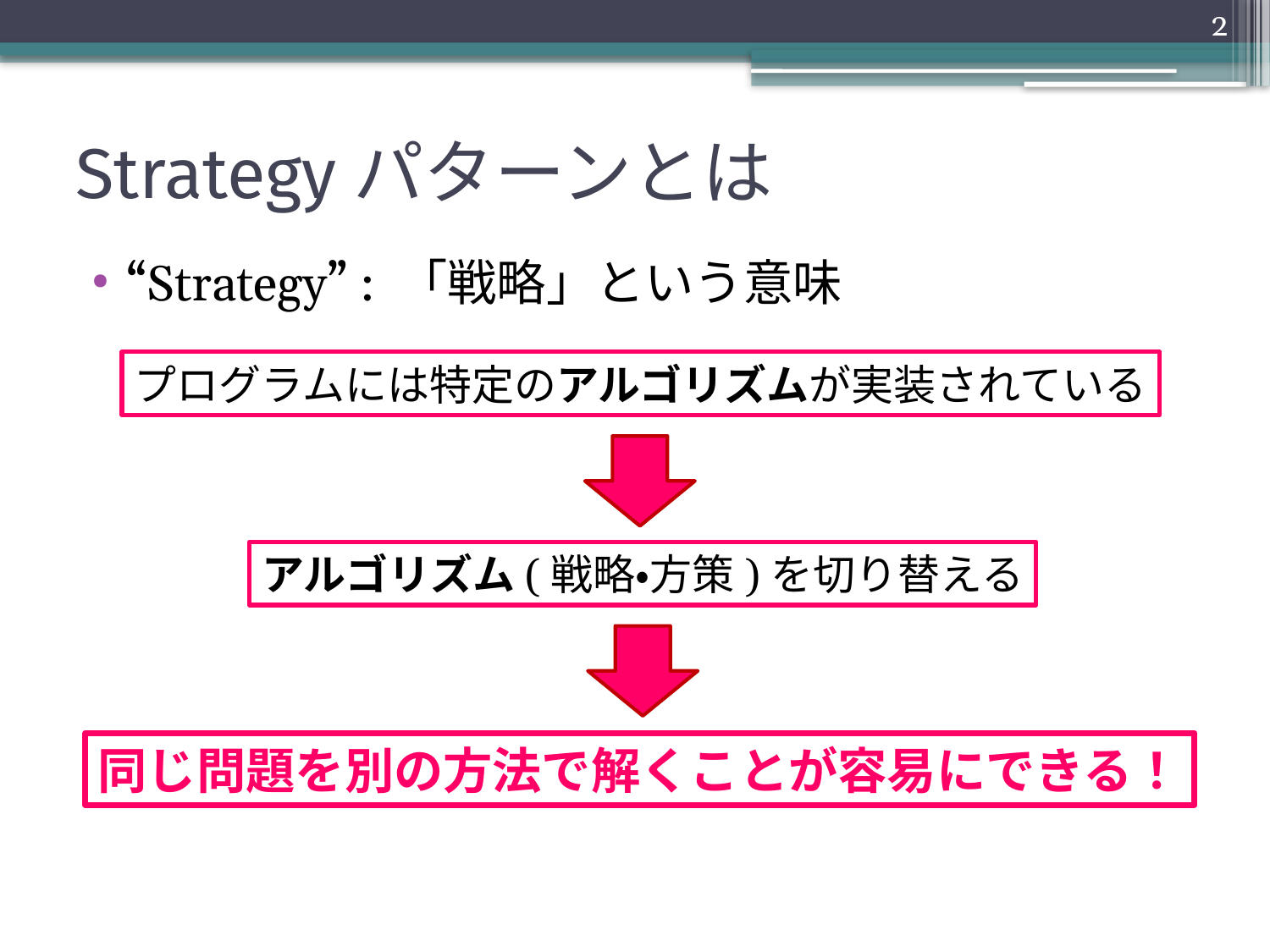

2
# Strategyパターンとは
“Strategy” : 「戦略」という意味

プログラムには特定のアルゴリズムが実装されている

アルゴリズム(戦略・方策)を切り替える

同じ問題を別の方法で解くことが容易にできる！